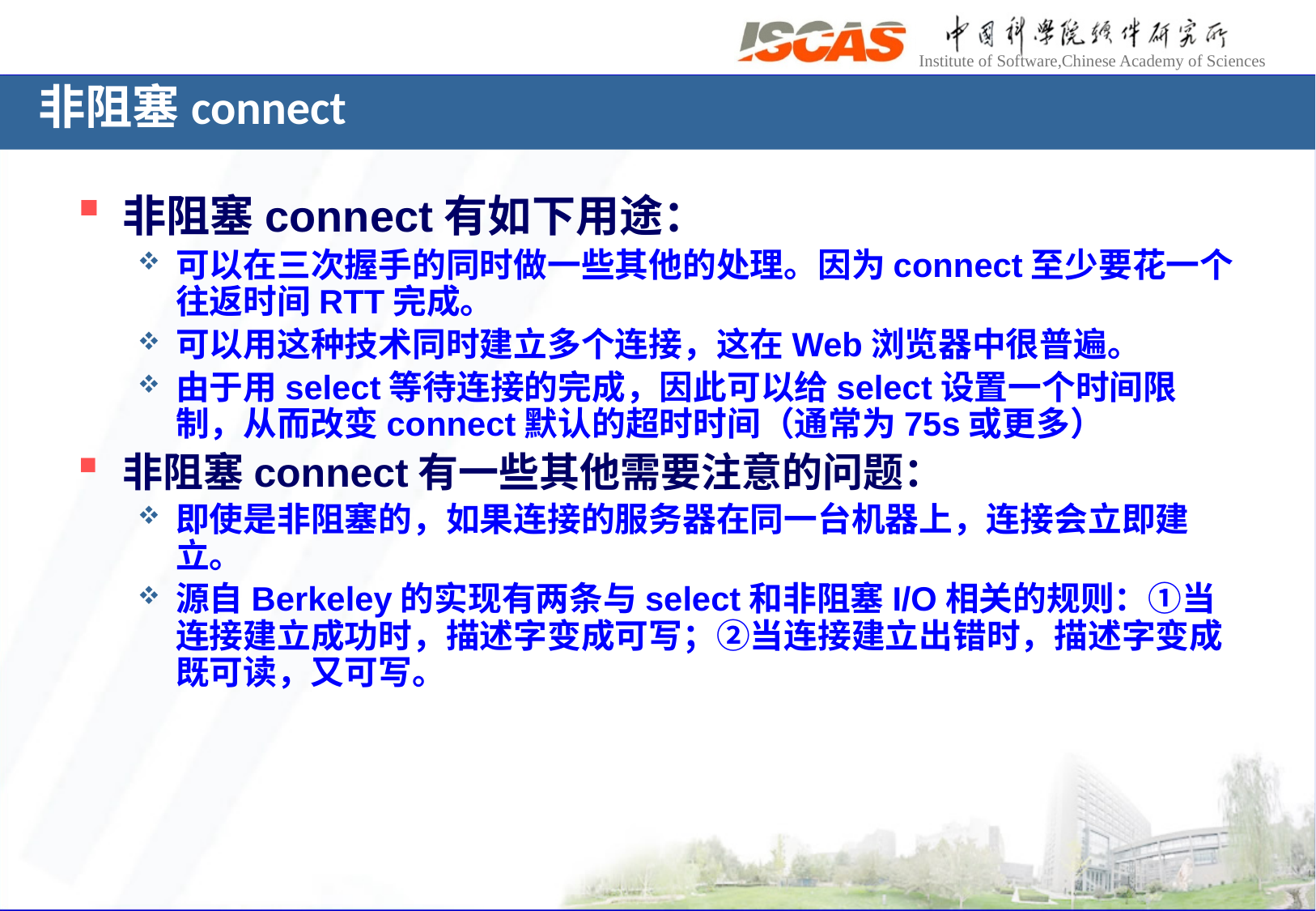

# 非阻塞connect
非阻塞connect有如下用途：
可以在三次握手的同时做一些其他的处理。因为connect至少要花一个往返时间RTT完成。
可以用这种技术同时建立多个连接，这在Web浏览器中很普遍。
由于用select等待连接的完成，因此可以给select设置一个时间限制，从而改变connect默认的超时时间（通常为75s或更多）
非阻塞connect有一些其他需要注意的问题：
即使是非阻塞的，如果连接的服务器在同一台机器上，连接会立即建立。
源自Berkeley的实现有两条与select和非阻塞I/O相关的规则：①当连接建立成功时，描述字变成可写；②当连接建立出错时，描述字变成既可读，又可写。